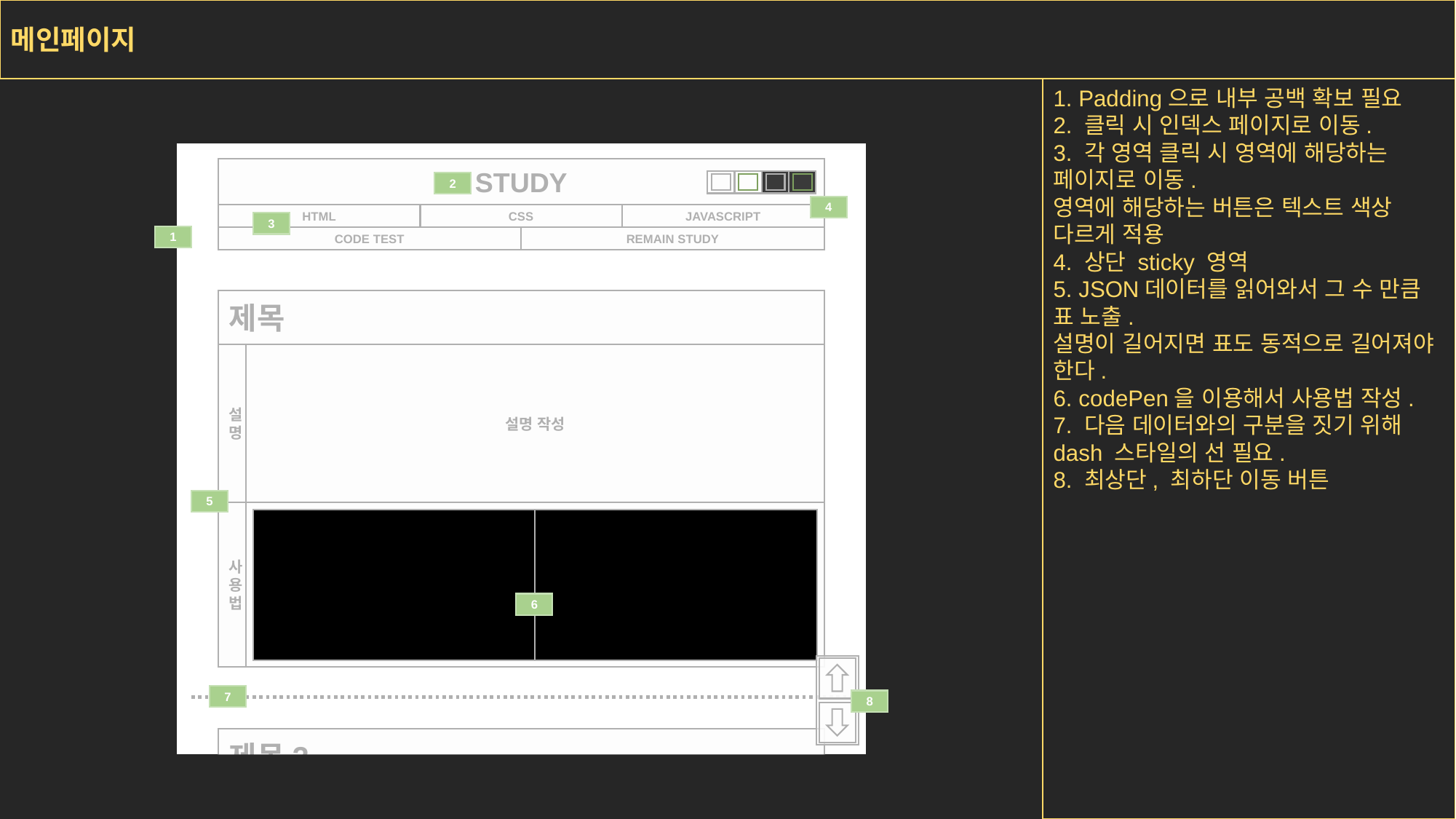

메인페이지
1. Padding으로 내부 공백 확보 필요
2. 클릭 시 인덱스 페이지로 이동.
3. 각 영역 클릭 시 영역에 해당하는 페이지로 이동.
영역에 해당하는 버튼은 텍스트 색상 다르게 적용
4. 상단 sticky 영역
5. JSON데이터를 읽어와서 그 수 만큼 표 노출.
설명이 길어지면 표도 동적으로 길어져야 한다.
6. codePen을 이용해서 사용법 작성.
7. 다음 데이터와의 구분을 짓기 위해 dash 스타일의 선 필요.
8. 최상단, 최하단 이동 버튼

STUDY

2

4
JAVASCRIPT
HTML
CSS
3
1
CODE TEST
REMAIN STUDY
제목

설명
설명 작성
5
사용법

6

7
8

제목2